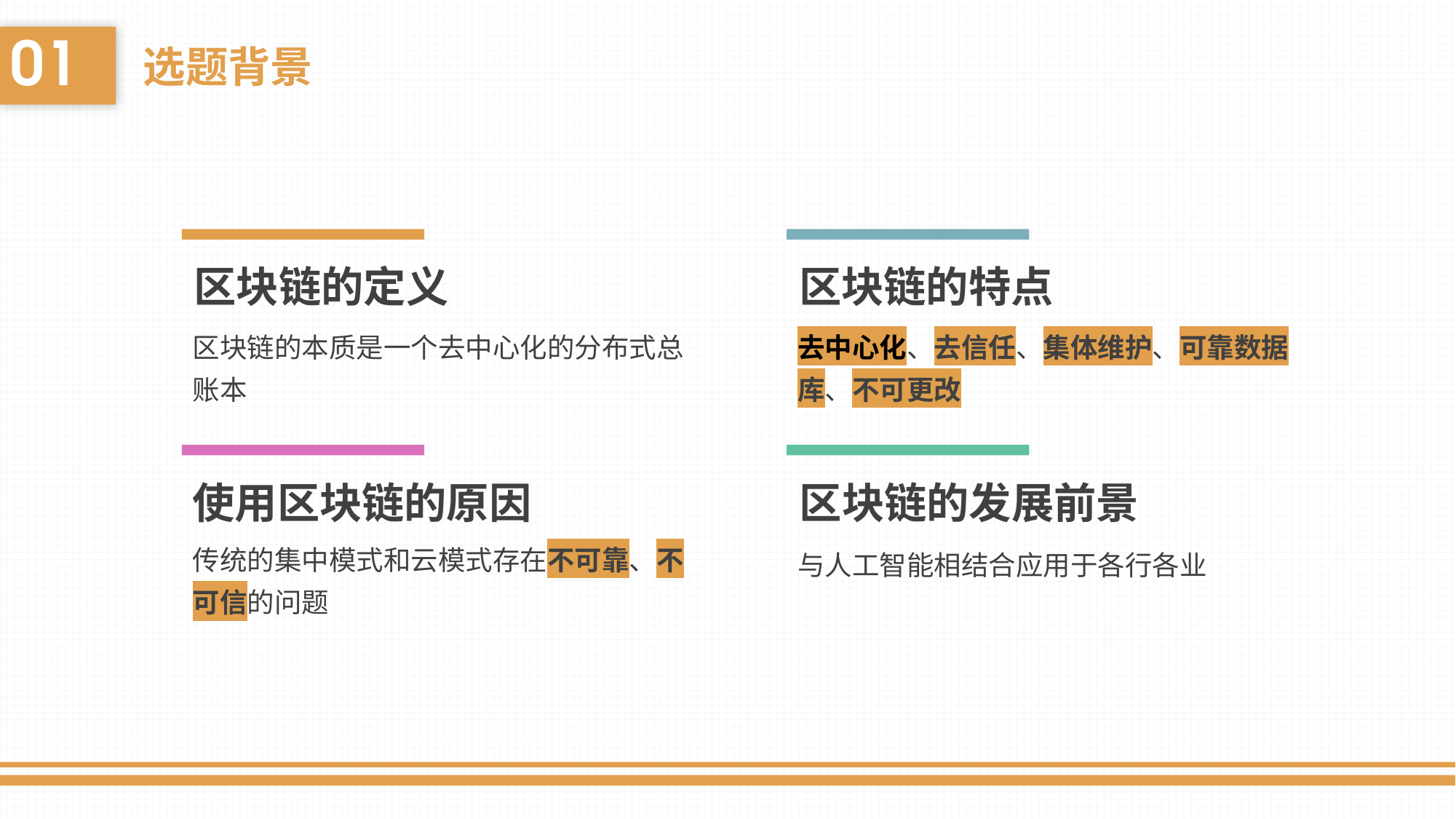

01
选题背景

区块链的定义
区块链的特点
区块链的本质是一个去中心化的分布式总账本
去中心化、去信任、集体维护、可靠数据库、不可更改

使用区块链的原因
区块链的发展前景
传统的集中模式和云模式存在不可靠、不可信的问题
与人工智能相结合应用于各行各业